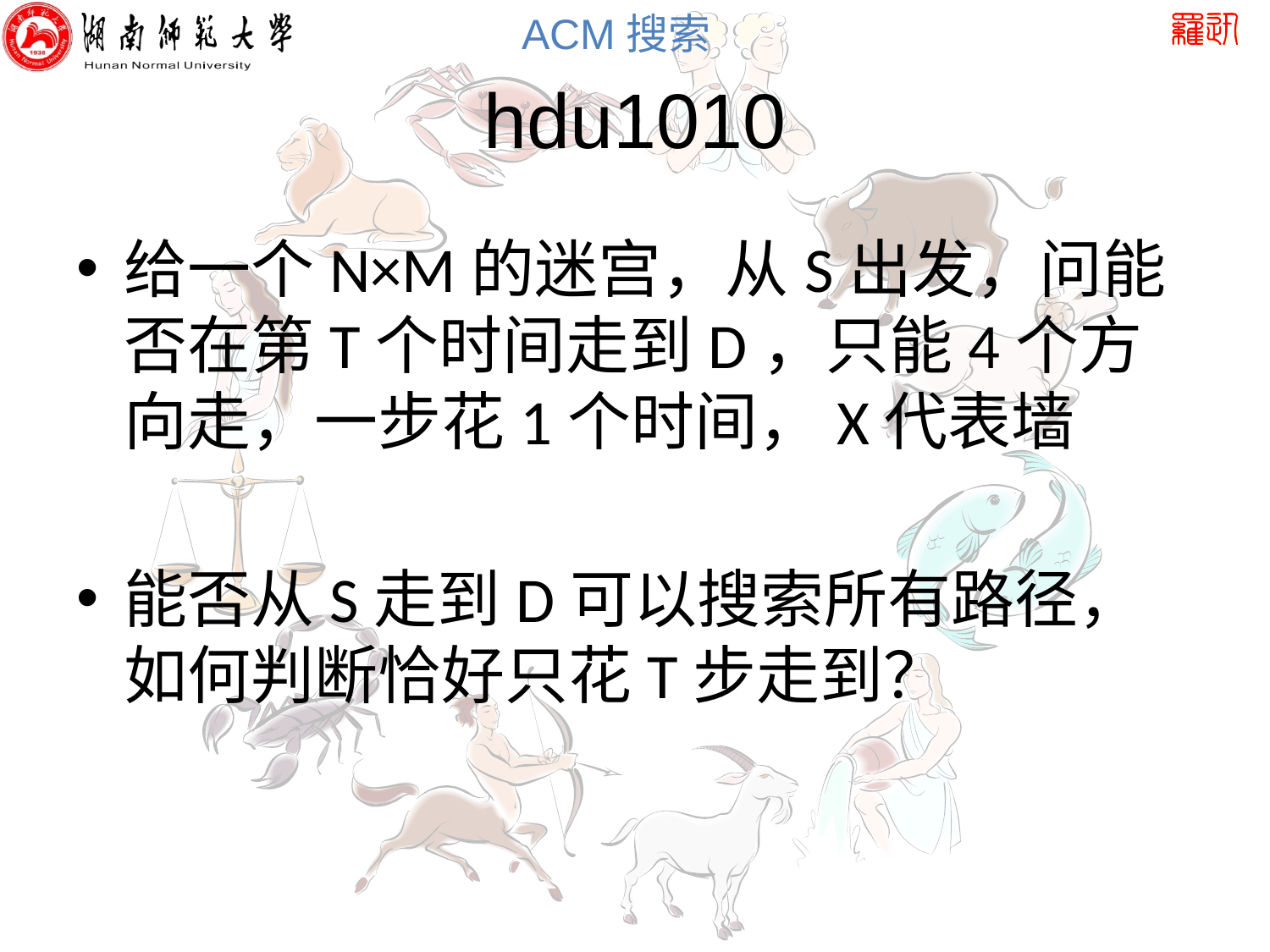

# hdu1010
给一个N×M的迷宫，从S出发，问能否在第T个时间走到D，只能4个方向走，一步花1个时间，X代表墙

能否从S走到D可以搜索所有路径，如何判断恰好只花T步走到？